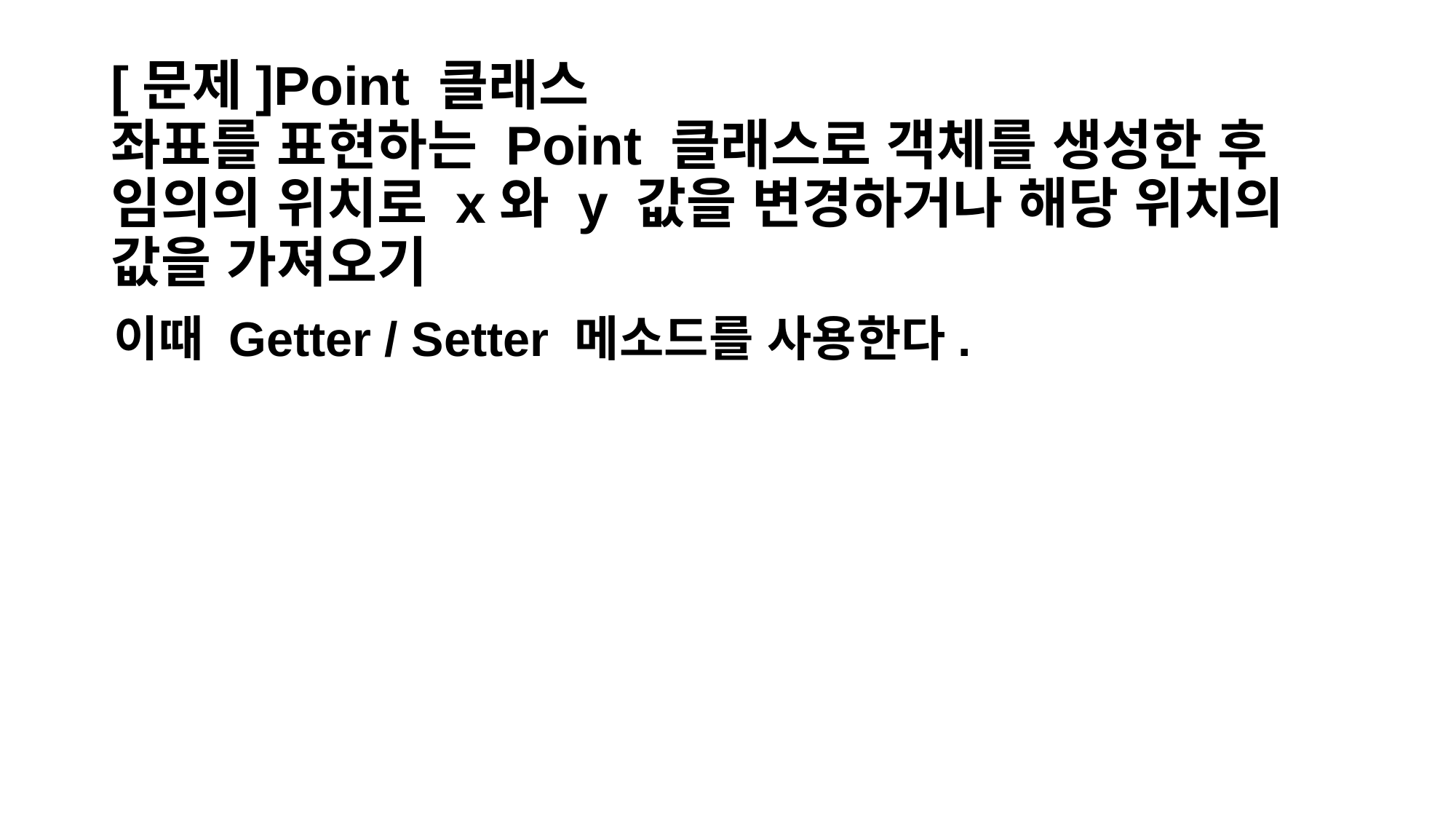

# [문제]Point 클래스 좌표를 표현하는 Point 클래스로 객체를 생성한 후 임의의 위치로 x와 y 값을 변경하거나 해당 위치의 값을 가져오기
이때 Getter / Setter 메소드를 사용한다.